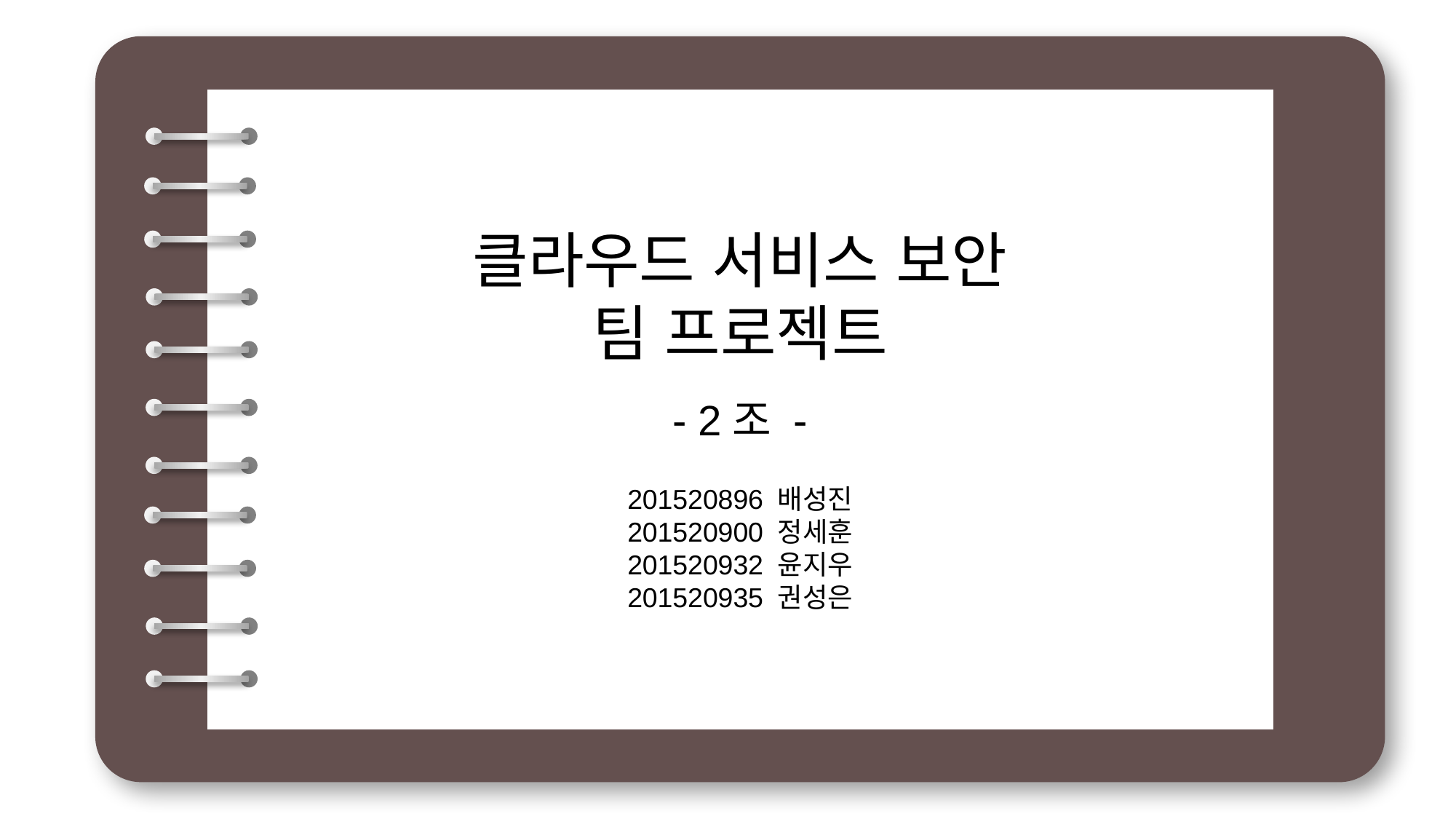

# 저
클라우드 서비스 보안
팀 프로젝트

- 2조 -

201520896 배성진
201520900 정세훈
201520932 윤지우
201520935 권성은